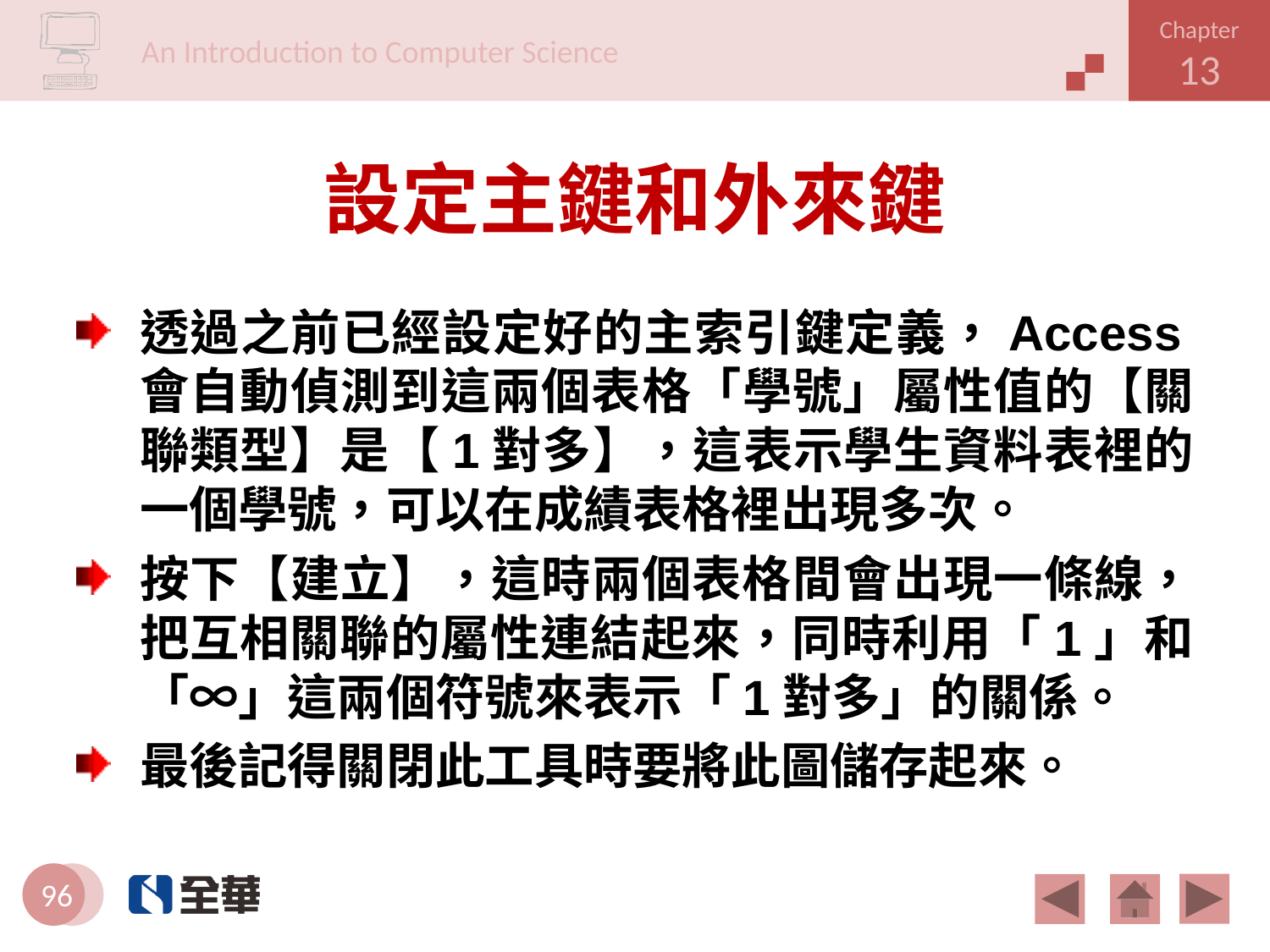

# 設定主鍵和外來鍵
透過之前已經設定好的主索引鍵定義，Access會自動偵測到這兩個表格「學號」屬性值的【關聯類型】是【1對多】，這表示學生資料表裡的一個學號，可以在成績表格裡出現多次。
按下【建立】，這時兩個表格間會出現一條線，把互相關聯的屬性連結起來，同時利用「1」和「∞」這兩個符號來表示「1對多」的關係。
最後記得關閉此工具時要將此圖儲存起來。